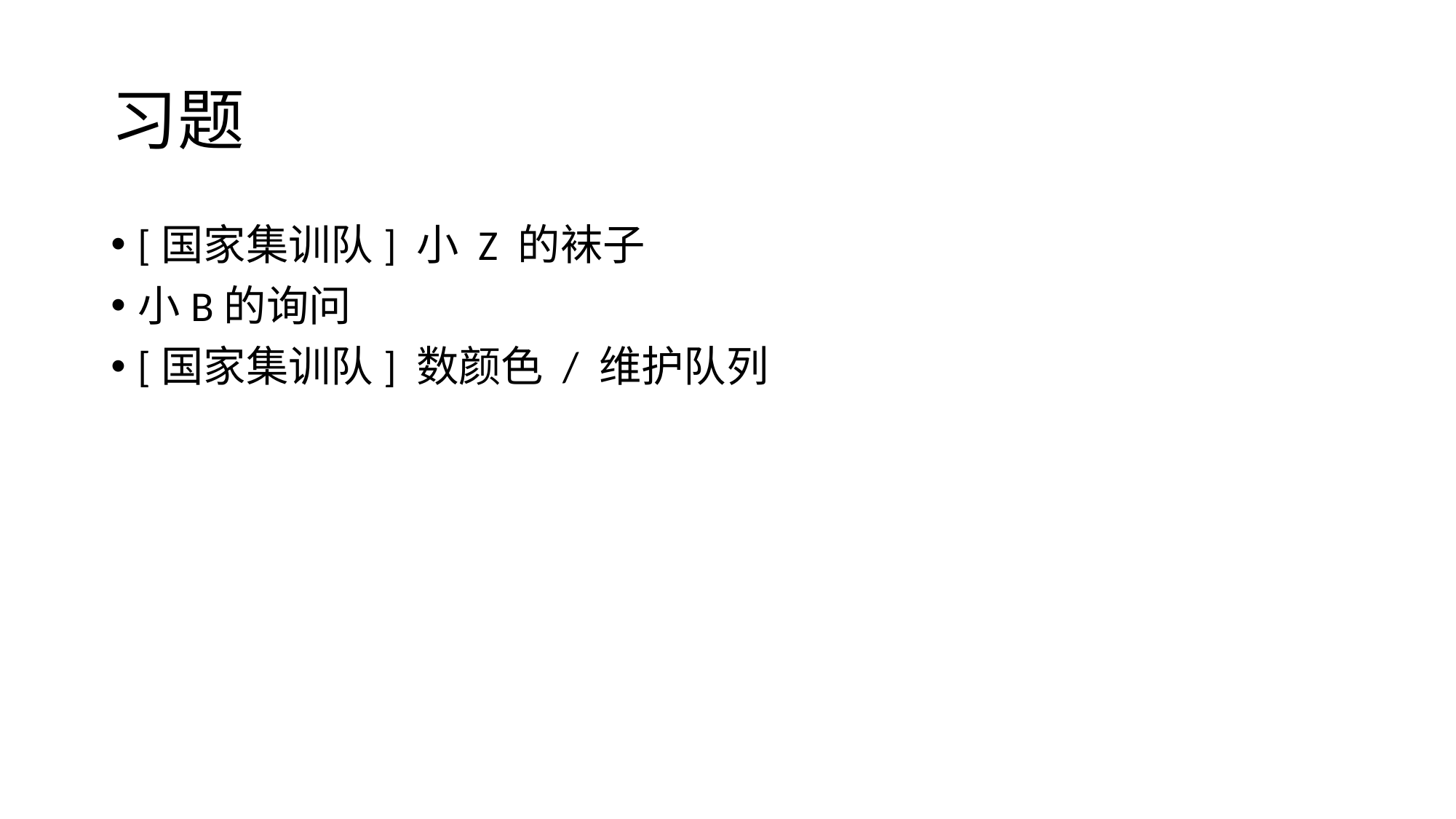

# 习题
[国家集训队] 小 Z 的袜子
小B的询问
[国家集训队] 数颜色 / 维护队列